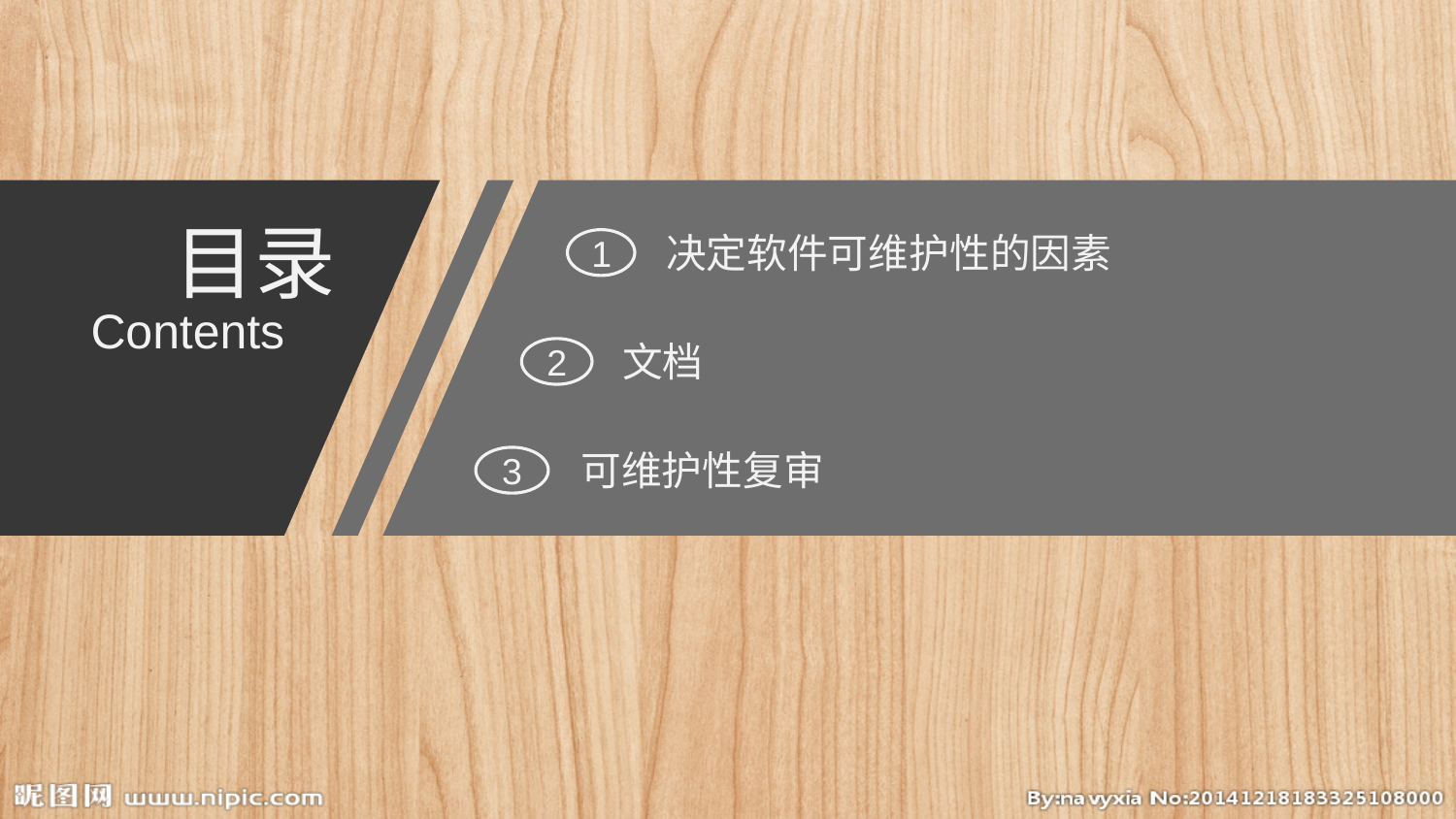

目录
决定软件可维护性的因素
1
Contents
文档
2
可维护性复审
3